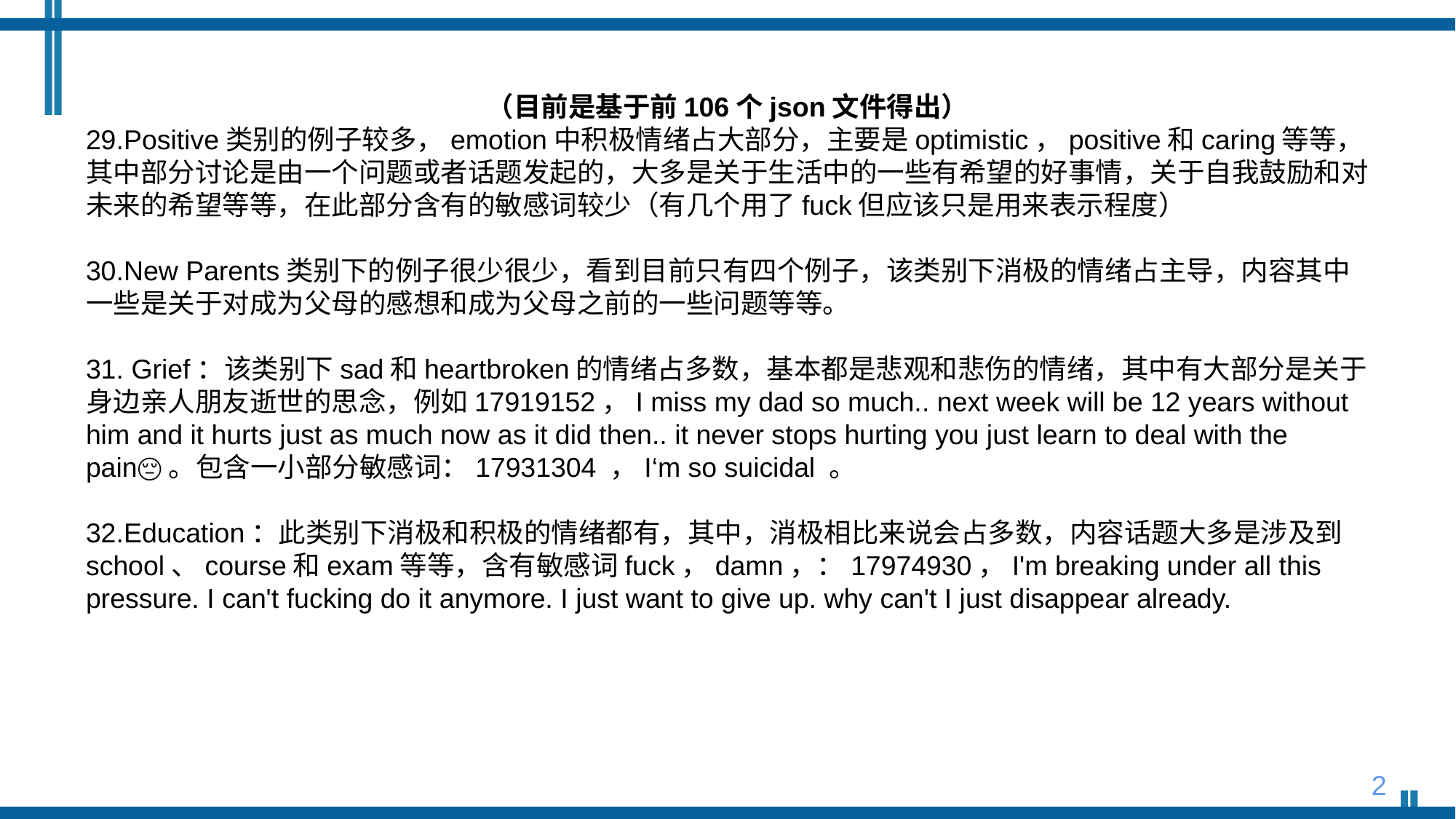

（目前是基于前106个json文件得出）
29.Positive类别的例子较多，emotion中积极情绪占大部分，主要是optimistic，positive和caring等等，其中部分讨论是由一个问题或者话题发起的，大多是关于生活中的一些有希望的好事情，关于自我鼓励和对未来的希望等等，在此部分含有的敏感词较少（有几个用了fuck但应该只是用来表示程度）

30.New Parents类别下的例子很少很少，看到目前只有四个例子，该类别下消极的情绪占主导，内容其中一些是关于对成为父母的感想和成为父母之前的一些问题等等。

31. Grief：该类别下sad和heartbroken的情绪占多数，基本都是悲观和悲伤的情绪，其中有大部分是关于身边亲人朋友逝世的思念，例如17919152，I miss my dad so much.. next week will be 12 years without him and it hurts just as much now as it did then.. it never stops hurting you just learn to deal with the pain😔。包含一小部分敏感词：17931304 ，I‘m so suicidal 。

32.Education：此类别下消极和积极的情绪都有，其中，消极相比来说会占多数，内容话题大多是涉及到school、course和exam等等，含有敏感词fuck，damn，：17974930，I'm breaking under all this pressure. I can't fucking do it anymore. I just want to give up. why can't I just disappear already.

2